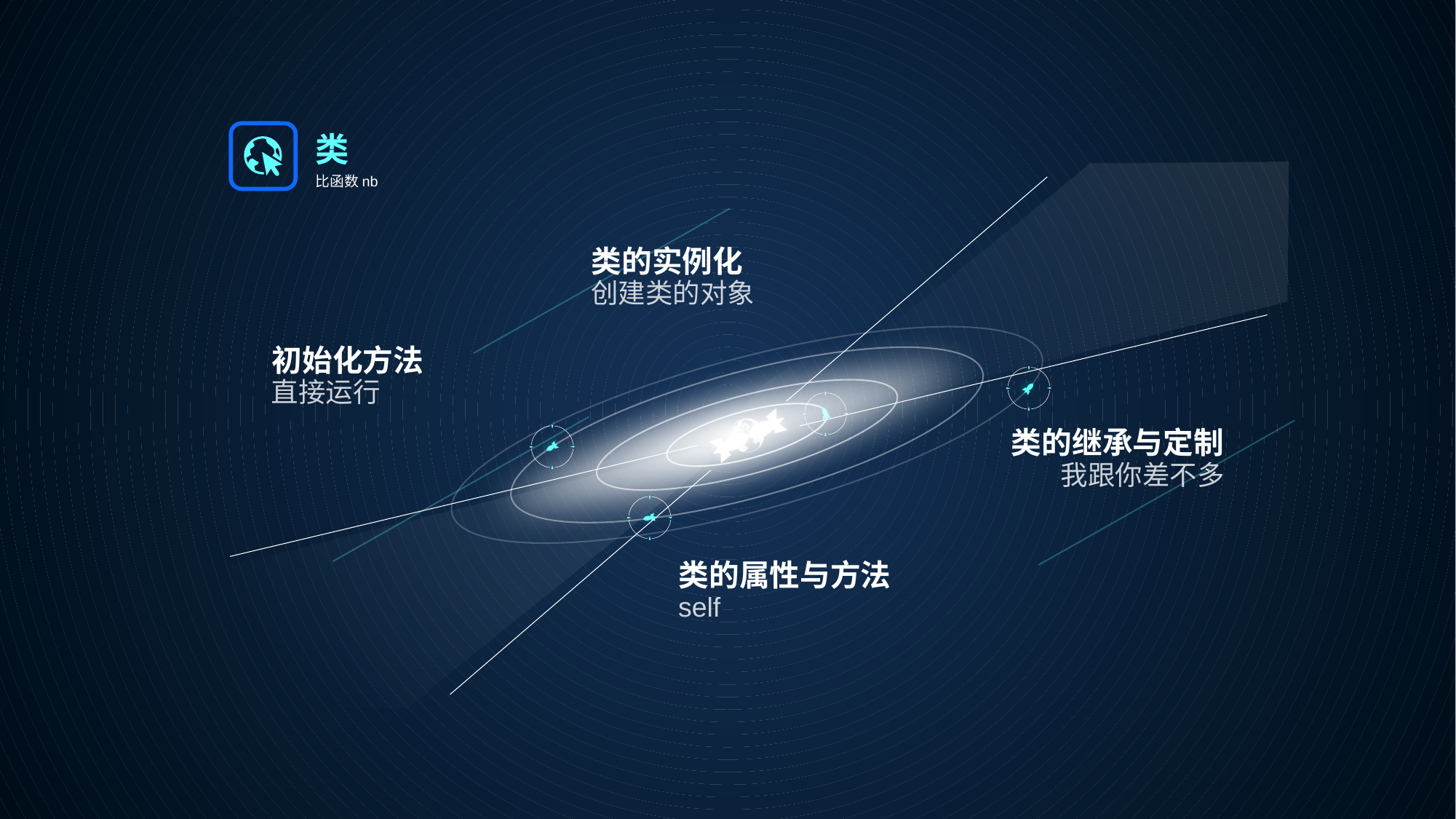

类
比函数nb

类的实例化
创建类的对象
初始化方法

直接运行

类的继承与定制

我跟你差不多

类的属性与方法
self